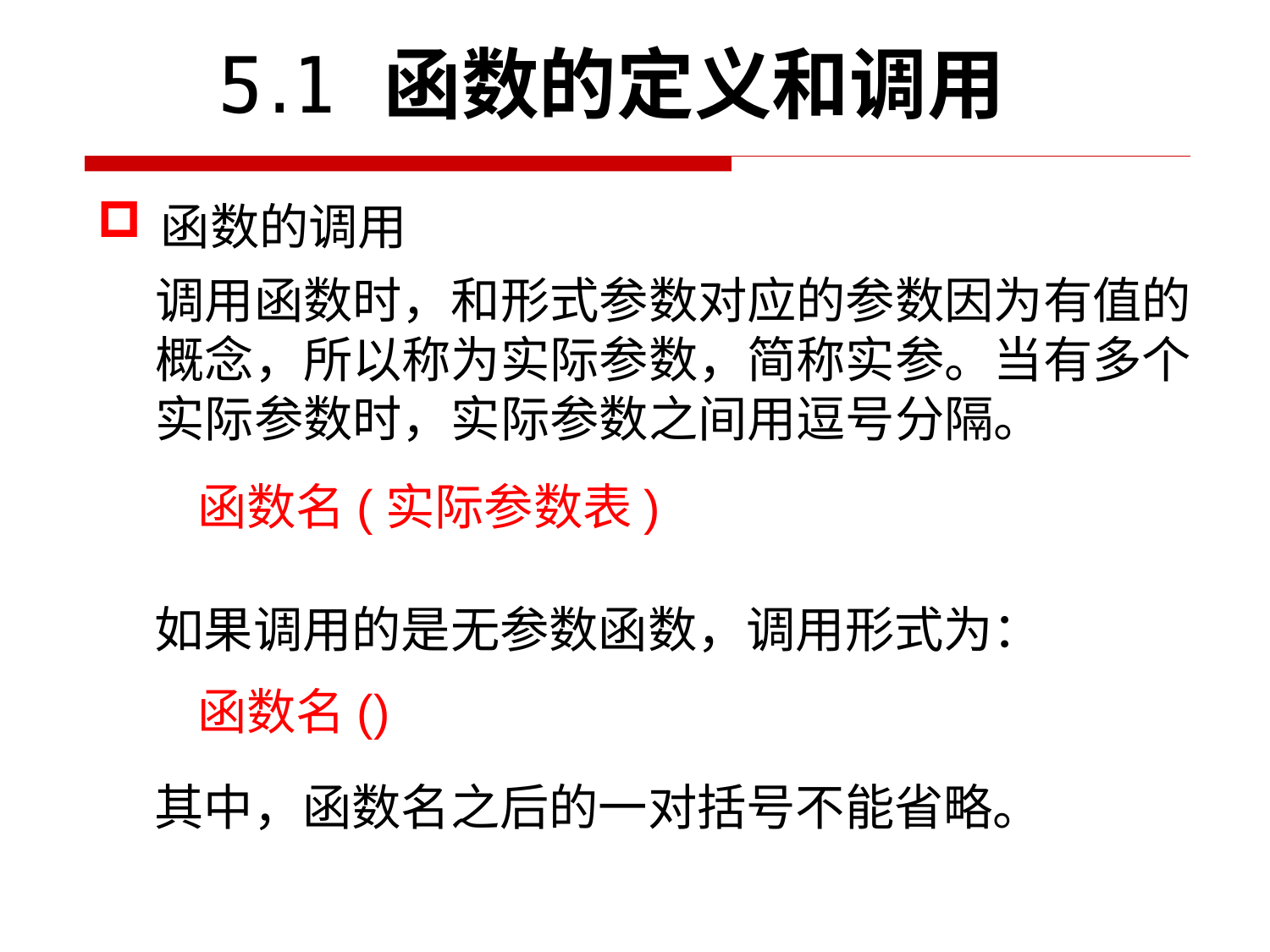

5.1 函数的定义和调用
函数的调用
调用函数时，和形式参数对应的参数因为有值的概念，所以称为实际参数，简称实参。当有多个实际参数时，实际参数之间用逗号分隔。
函数名(实际参数表)
如果调用的是无参数函数，调用形式为：

其中，函数名之后的一对括号不能省略。
函数名()